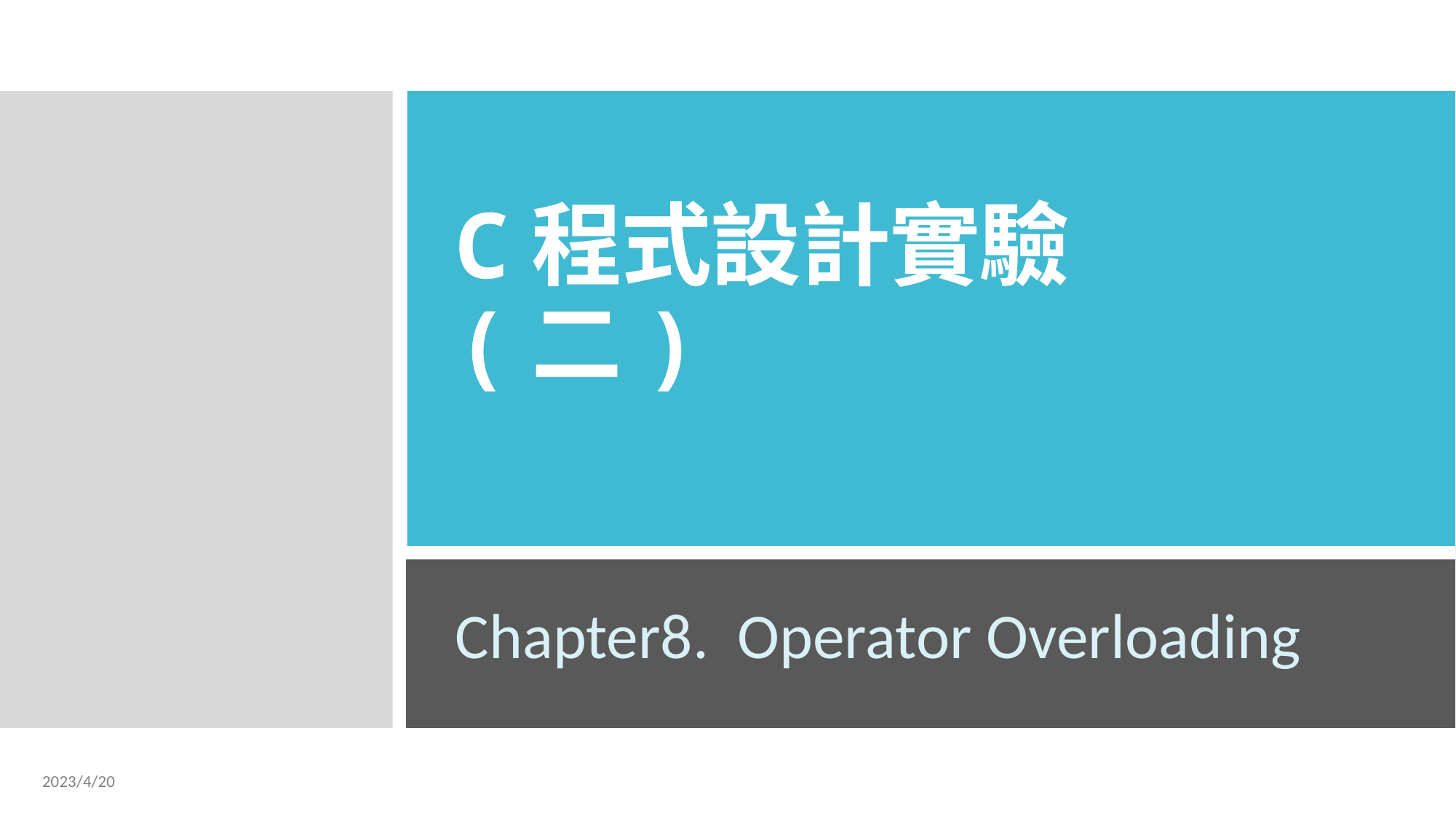

# C程式設計實驗(二)

Chapter8.  Operator Overloading
2023/4/20
1